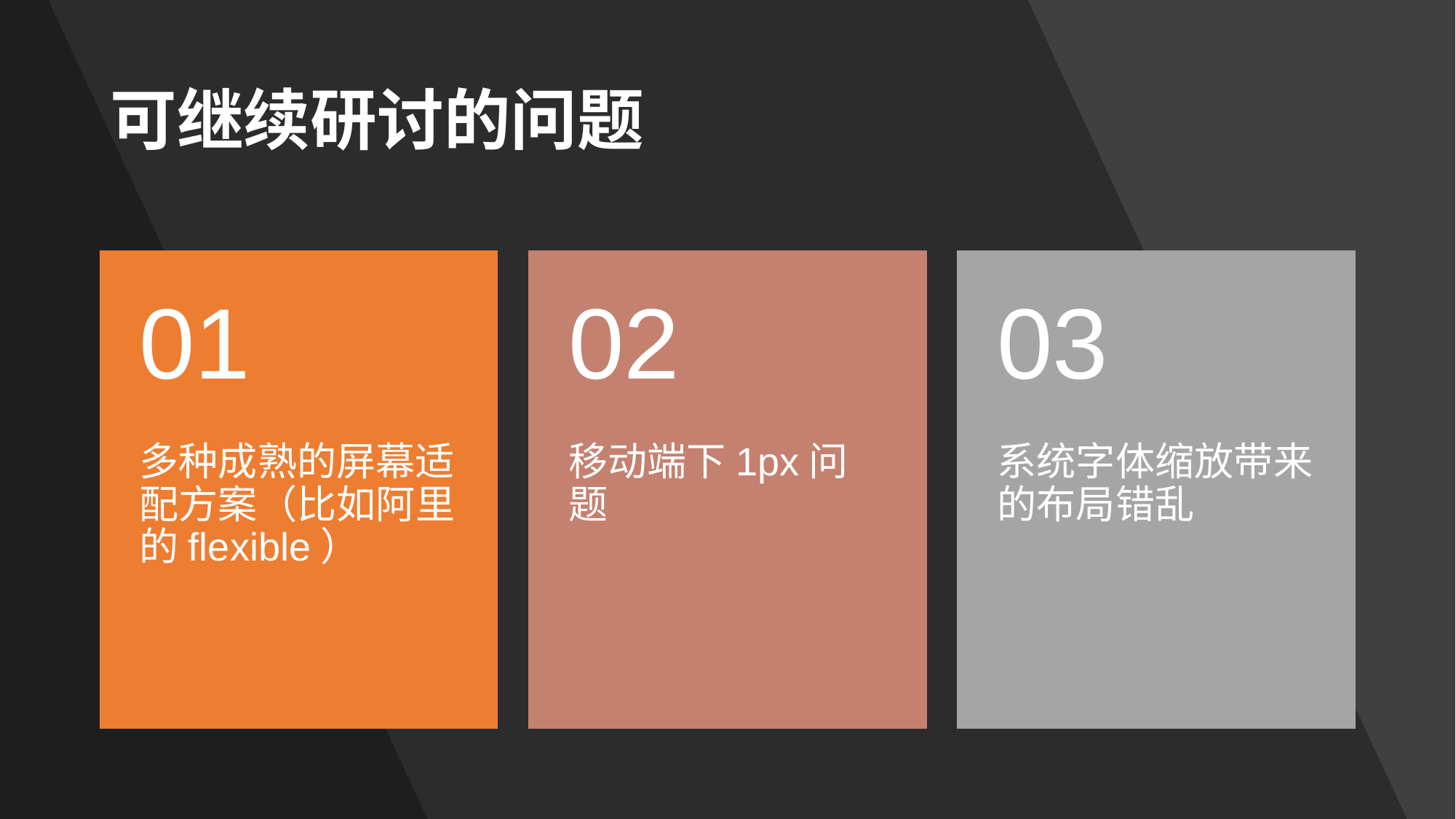

# 可继续研讨的问题
多种成熟的屏幕适配方案（比如阿里的flexible）
01
移动端下1px问题
02
系统字体缩放带来的布局错乱
03